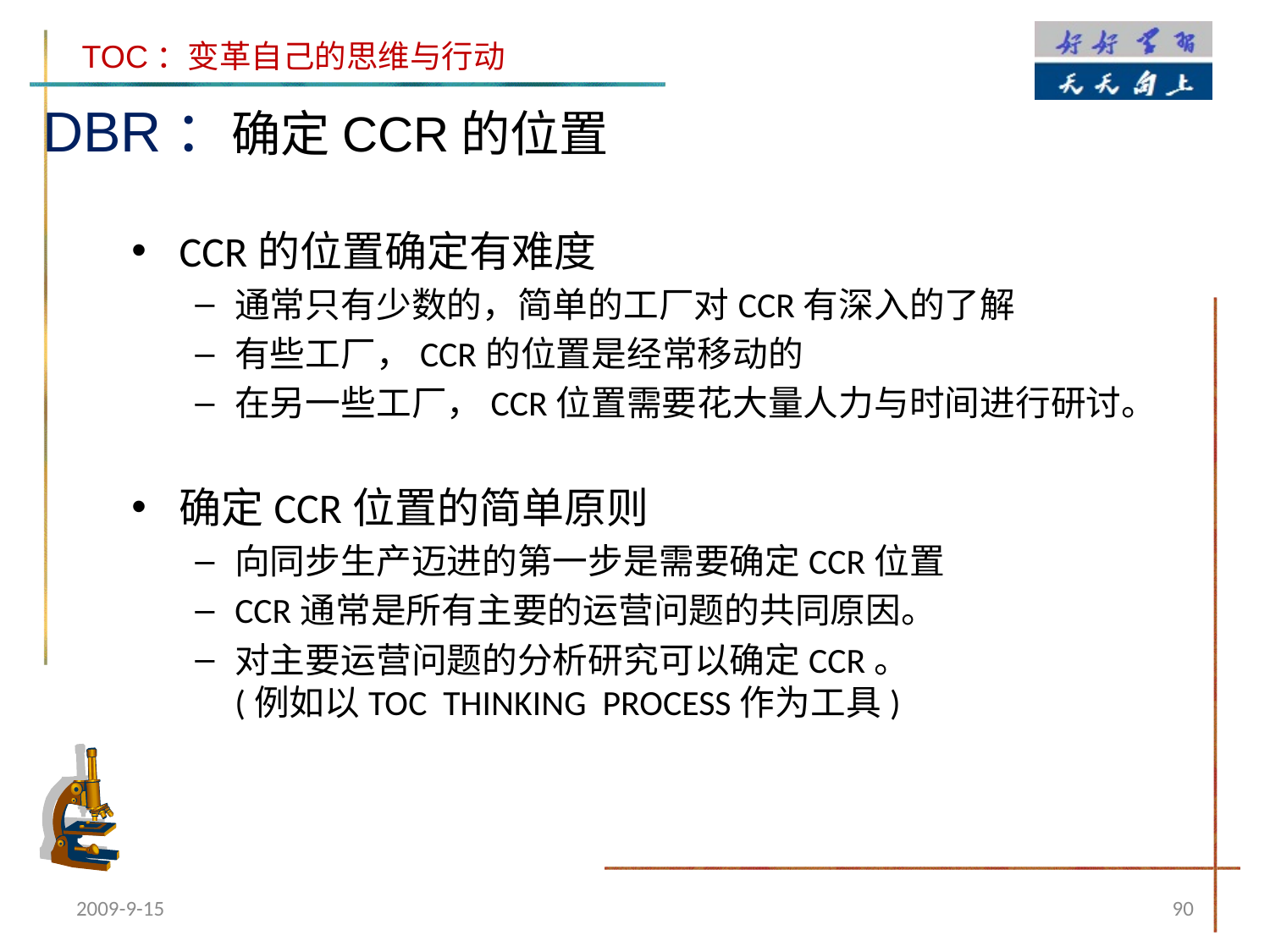

DBR：确定CCR的位置
CCR的位置确定有难度
通常只有少数的，简单的工厂对CCR有深入的了解
有些工厂，CCR的位置是经常移动的
在另一些工厂，CCR位置需要花大量人力与时间进行研讨。

确定CCR位置的简单原则
向同步生产迈进的第一步是需要确定CCR位置
CCR通常是所有主要的运营问题的共同原因。
对主要运营问题的分析研究可以确定CCR。
(例如以TOC  THINKING  PROCESS作为工具)
2009-9-15
90